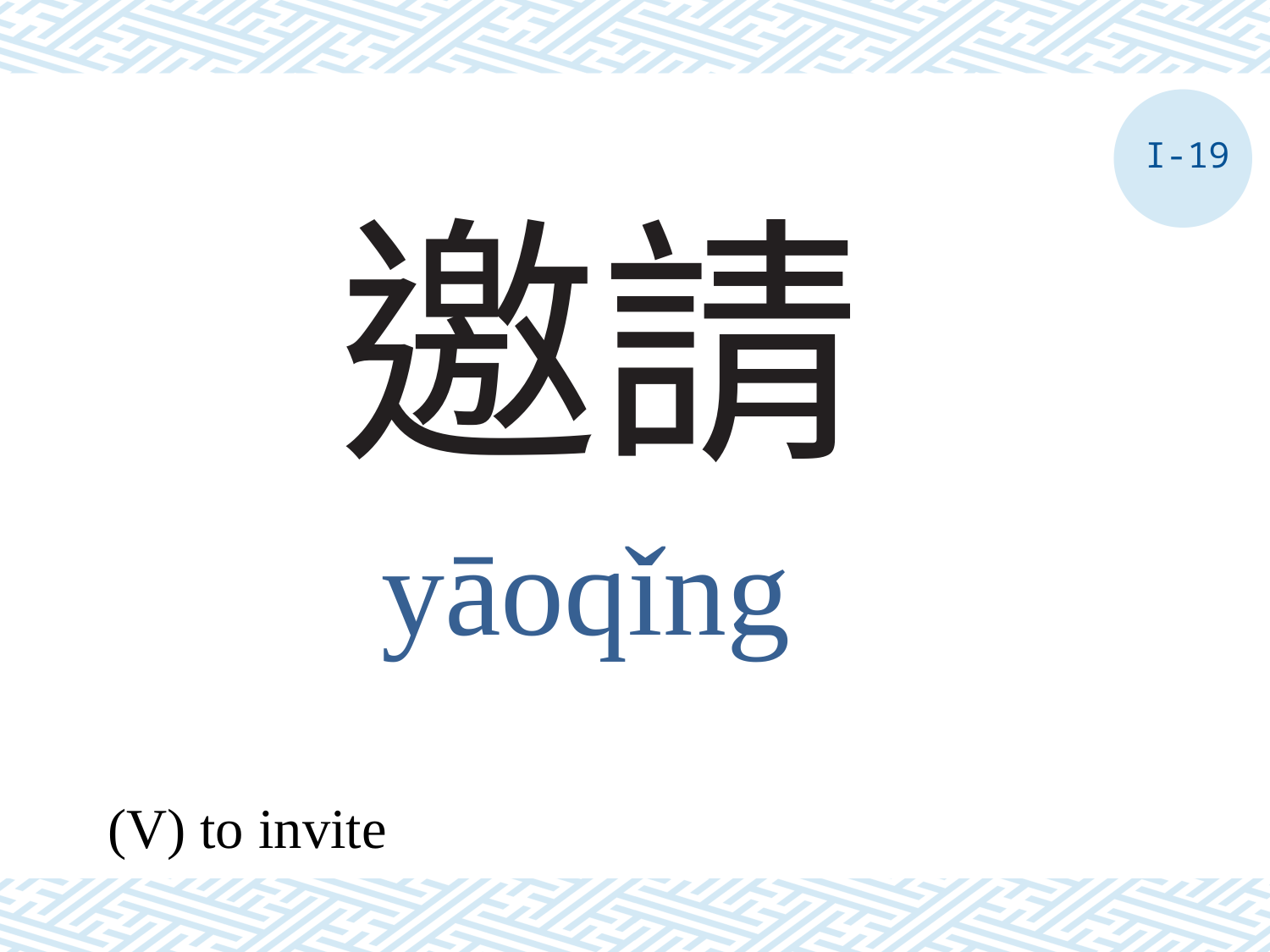

I-19

# 邀請
yāoqǐng
(V) to invite